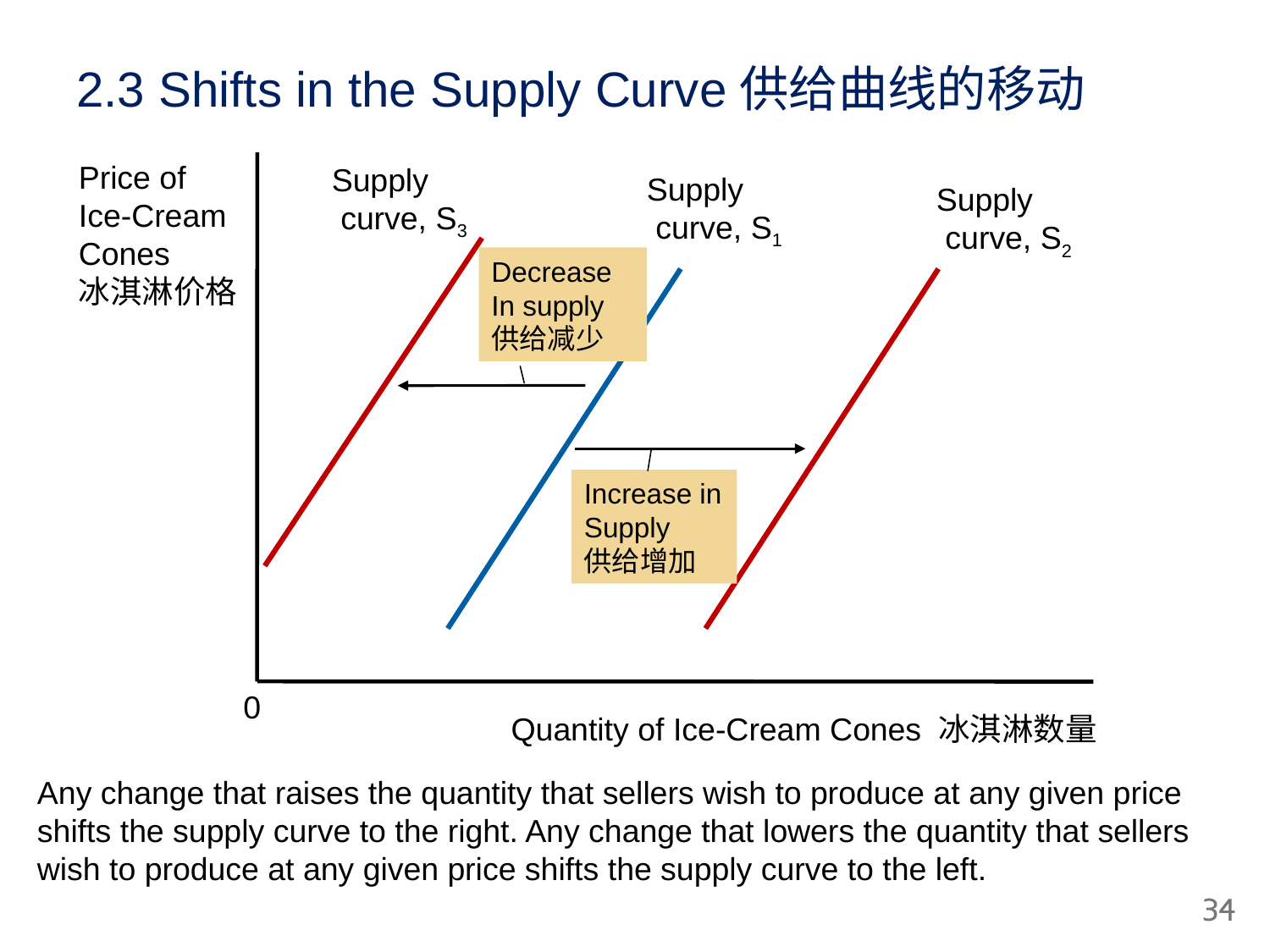

2.3 Shifts in the Supply Curve供给曲线的移动
Price of
Ice-Cream
Cones
冰淇淋价格
Supply
 curve, S3

Supply
 curve, S1
Supply
 curve, S2
Decrease
In supply 供给减少
Increase in
Supply      供给增加
0
Quantity of Ice-Cream Cones 冰淇淋数量
Any change that raises the quantity that sellers wish to produce at any given price shifts the supply curve to the right. Any change that lowers the quantity that sellers wish to produce at any given price shifts the supply curve to the left.
34